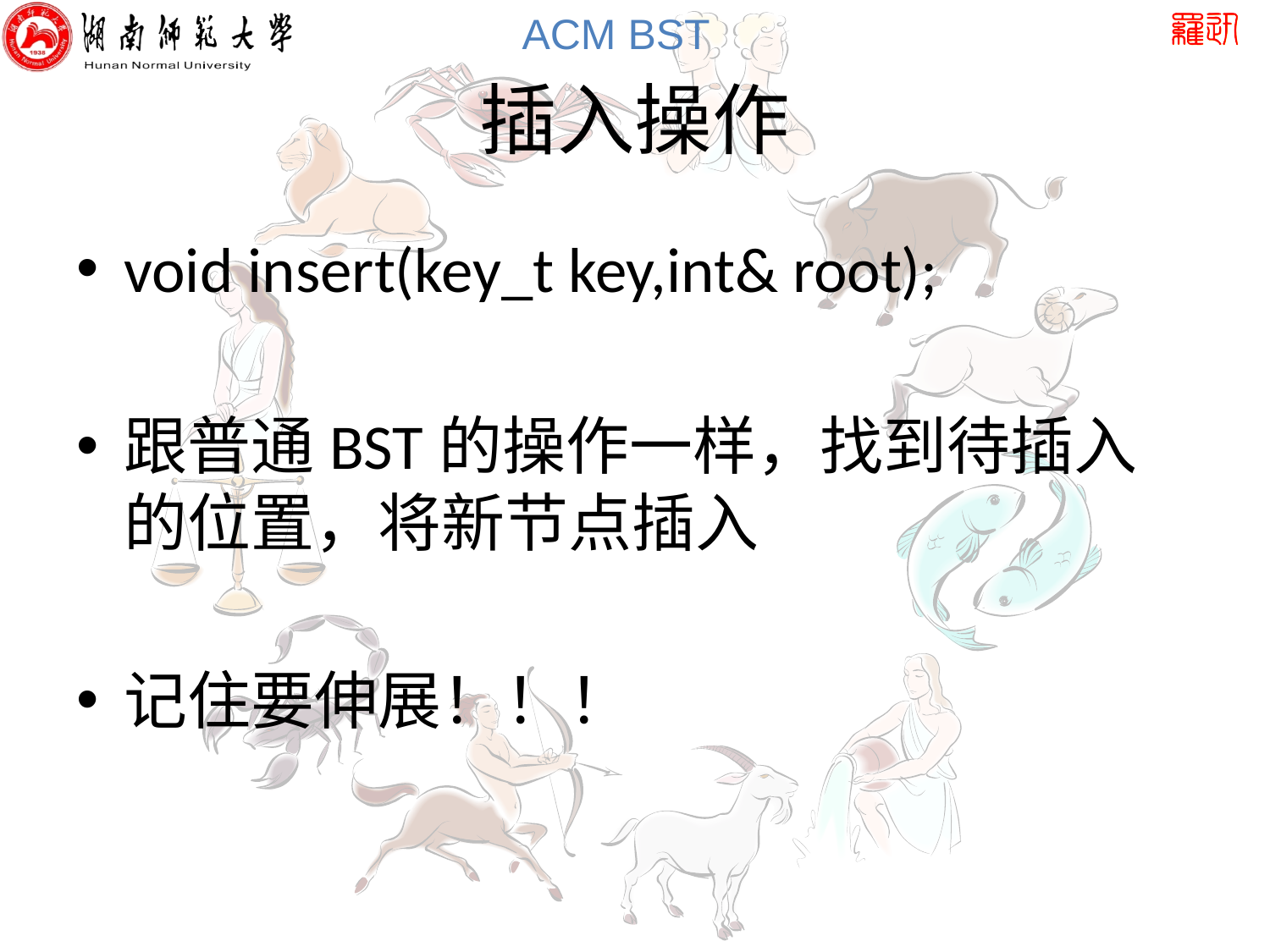

# 插入操作
void insert(key_t key,int& root);

跟普通BST的操作一样，找到待插入的位置，将新节点插入

记住要伸展！！！